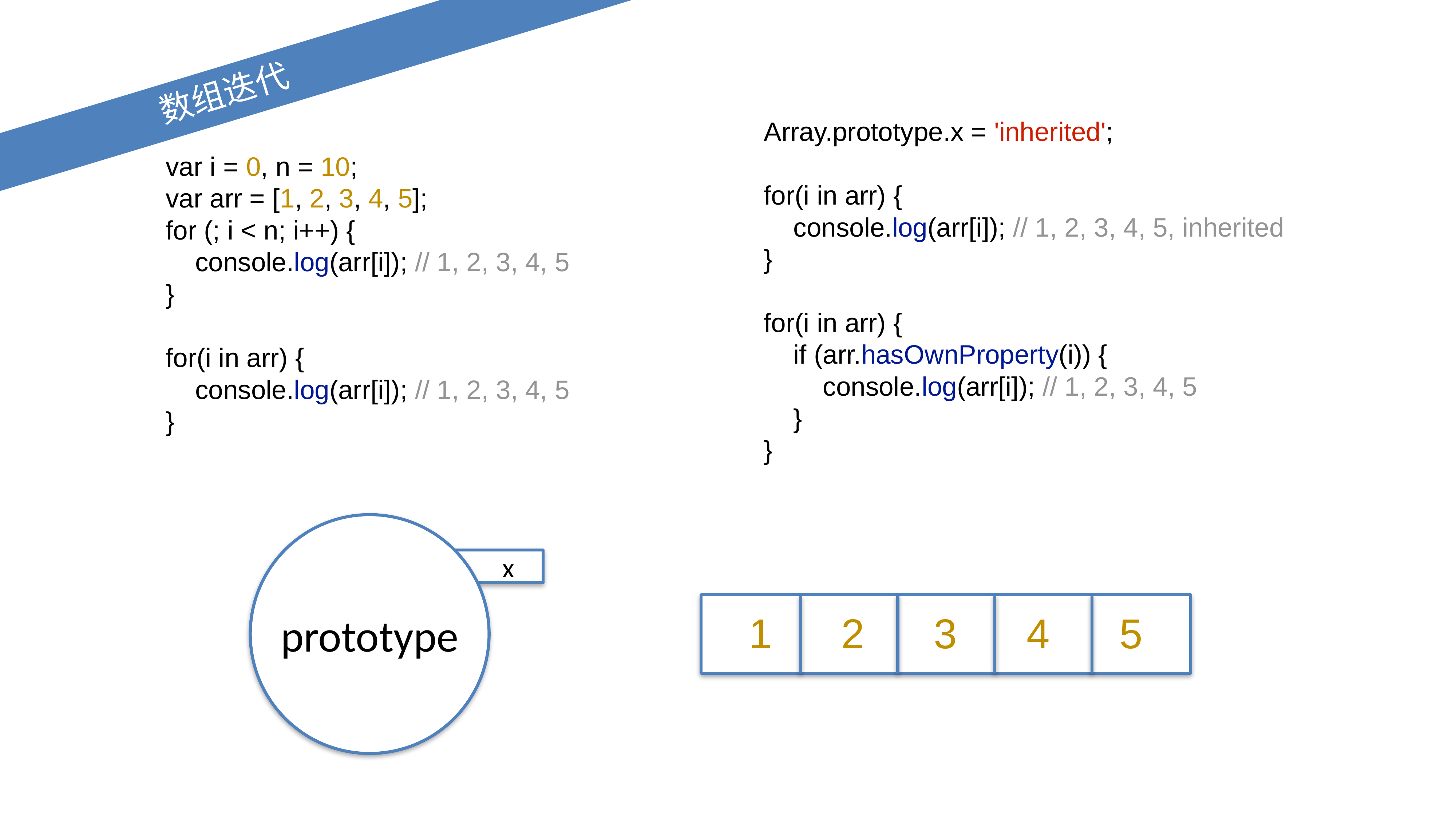

数组迭代
Array.prototype.x = 'inherited';

for(i in arr) {
    console.log(arr[i]); // 1, 2, 3, 4, 5, inherited
}

for(i in arr) {
    if (arr.hasOwnProperty(i)) {
        console.log(arr[i]); // 1, 2, 3, 4, 5
    }
}
var i = 0, n = 10;
var arr = [1, 2, 3, 4, 5];
for (; i < n; i++) {
    console.log(arr[i]); // 1, 2, 3, 4, 5
}

for(i in arr) {
    console.log(arr[i]); // 1, 2, 3, 4, 5
}
prototype
   x

1      2      3      4      5
8